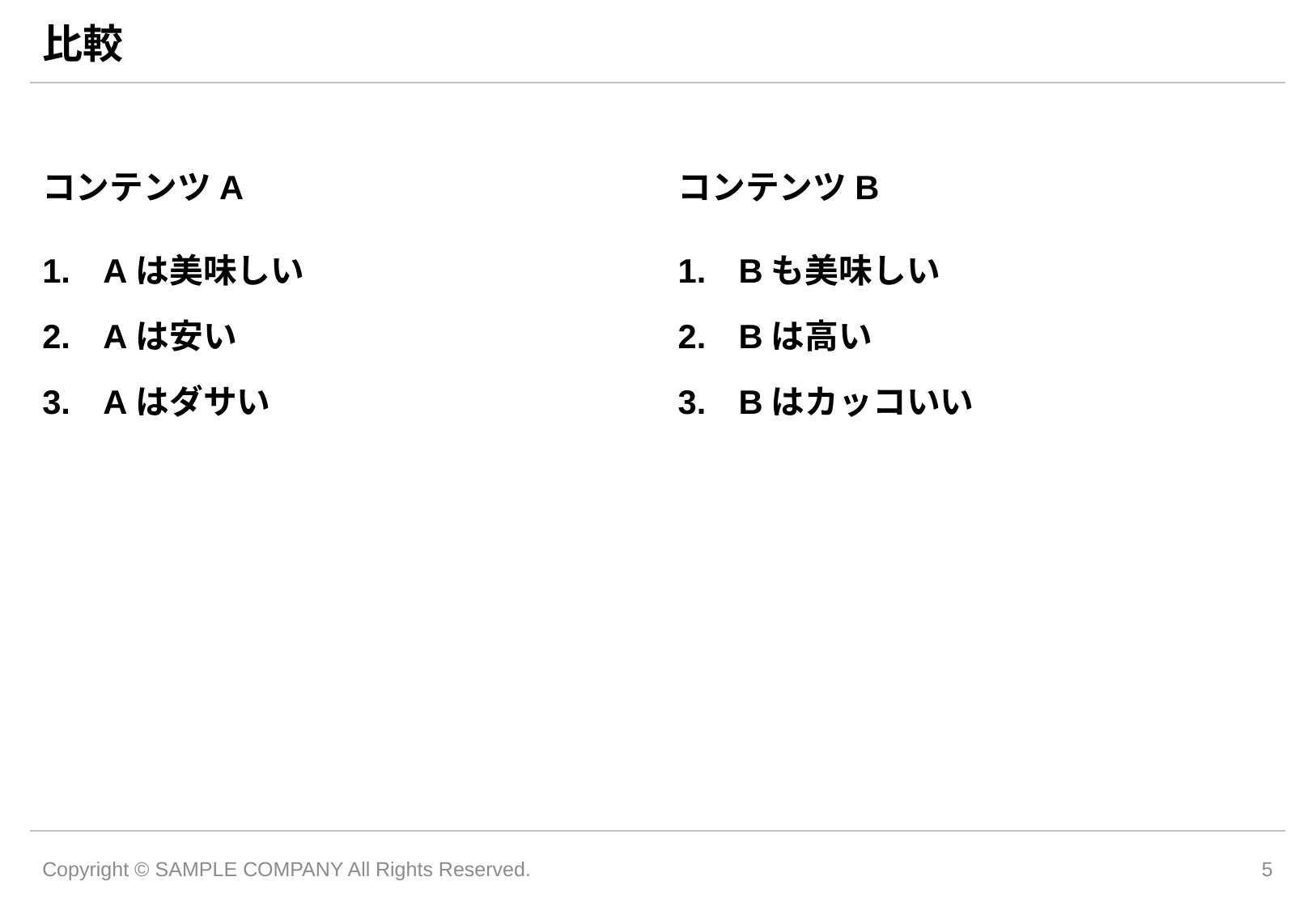

# 比較
コンテンツA
コンテンツB
Aは美味しい
Aは安い
Aはダサい
Bも美味しい
Bは高い
Bはカッコいい
Copyright © SAMPLE COMPANY All Rights Reserved.
5